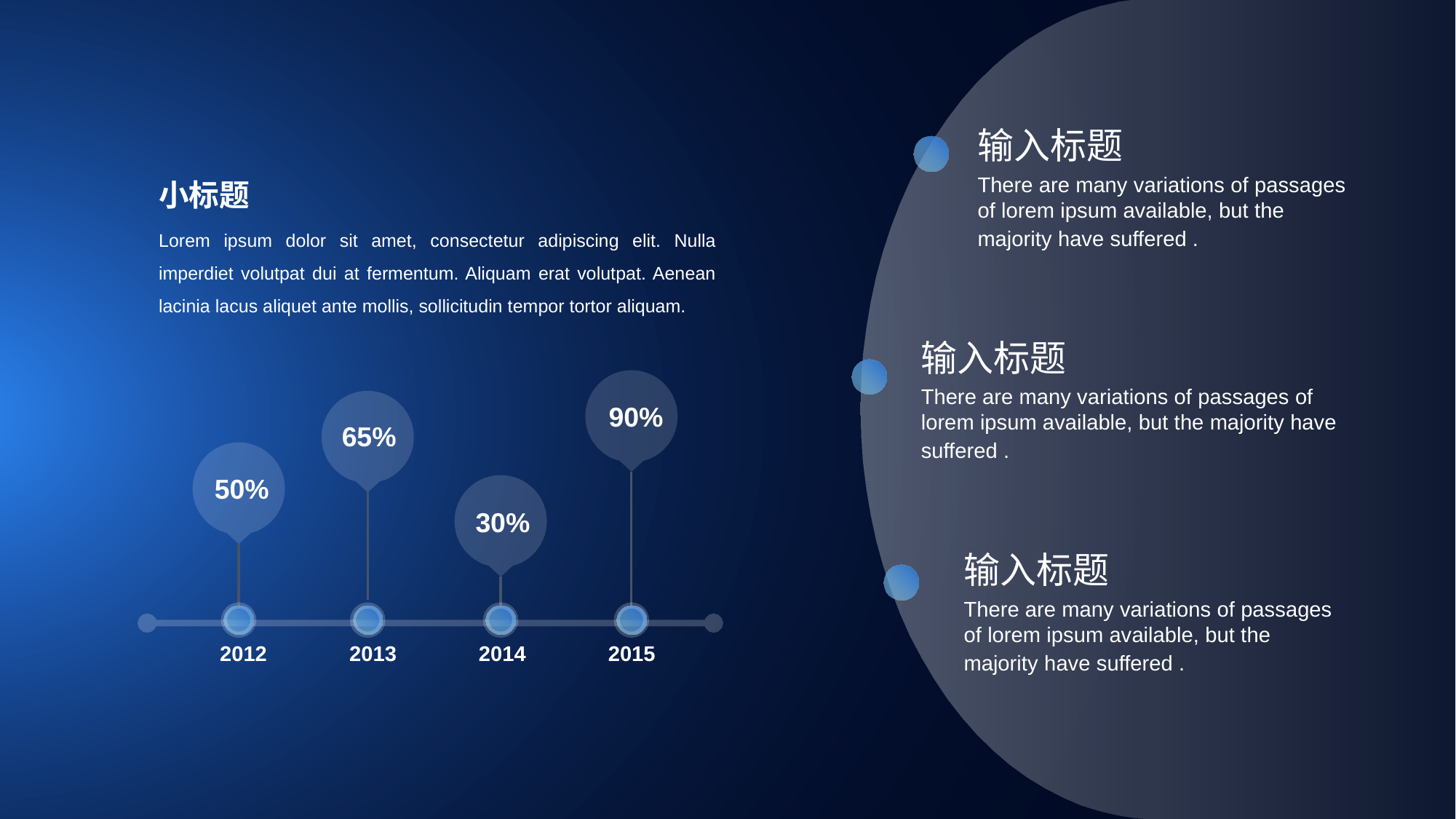

输入标题
There are many variations of passages of lorem ipsum available, but the majority have suffered .

小标题
Lorem ipsum dolor sit amet, consectetur adipiscing elit. Nulla imperdiet volutpat dui at fermentum. Aliquam erat volutpat. Aenean lacinia lacus aliquet ante mollis, sollicitudin tempor tortor aliquam.
输入标题
There are many variations of passages of lorem ipsum available, but the majority have suffered .

90%
65%

50%

30%

2012
2013
2014
2015
输入标题
There are many variations of passages of lorem ipsum available, but the majority have suffered .